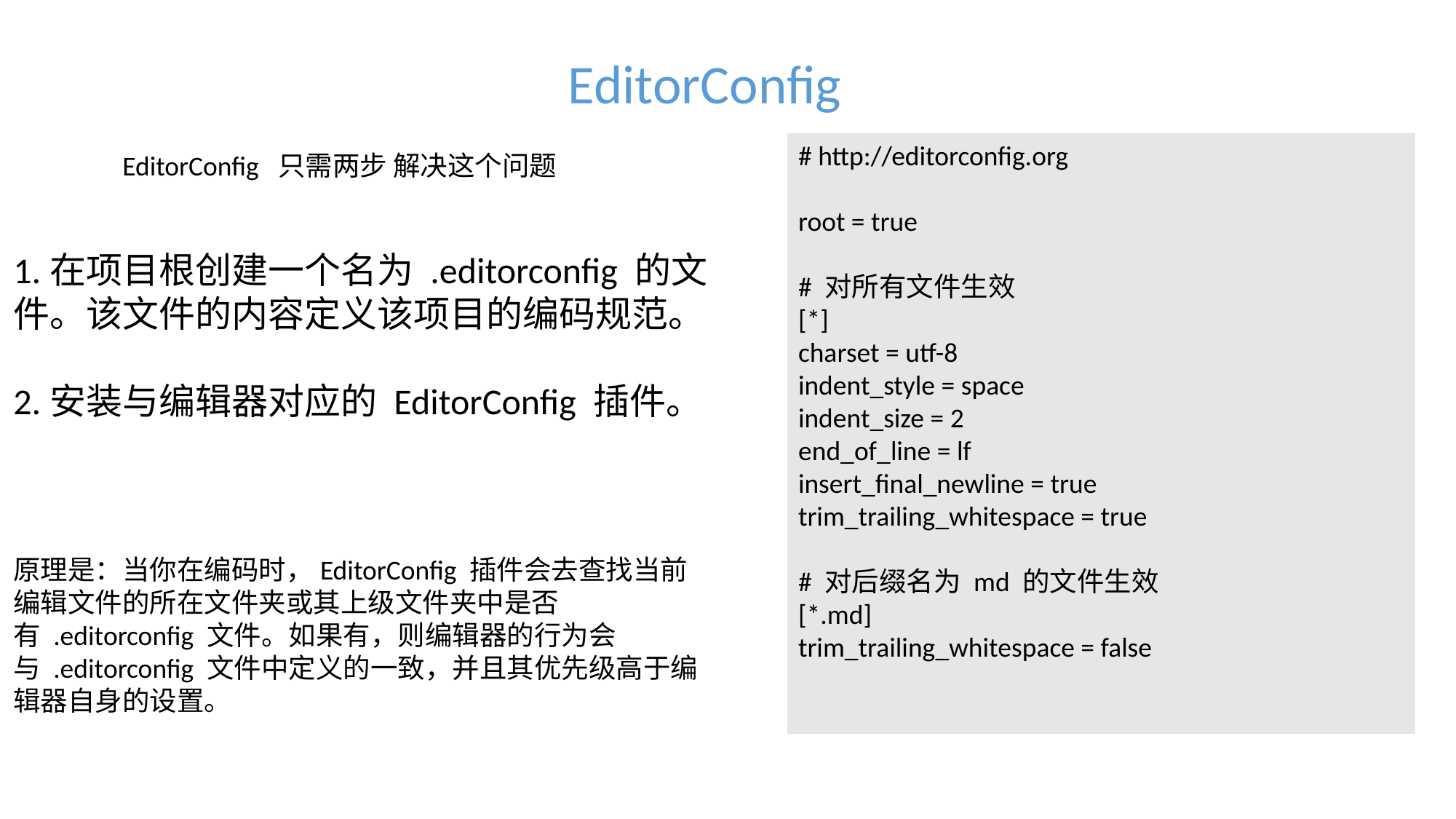

EditorConfig
# http://editorconfig.org

root = true

# 对所有文件生效
[*]
charset = utf-8
indent_style = space
indent_size = 2
end_of_line = lf
insert_final_newline = true
trim_trailing_whitespace = true

# 对后缀名为 md 的文件生效
[*.md]
trim_trailing_whitespace = false

	EditorConfig  只需两步 解决这个问题

1.在项目根创建一个名为 .editorconfig 的文件。该文件的内容定义该项目的编码规范。

2.安装与编辑器对应的 EditorConfig 插件。

原理是：当你在编码时，EditorConfig 插件会去查找当前编辑文件的所在文件夹或其上级文件夹中是否有 .editorconfig 文件。如果有，则编辑器的行为会与 .editorconfig 文件中定义的一致，并且其优先级高于编辑器自身的设置。